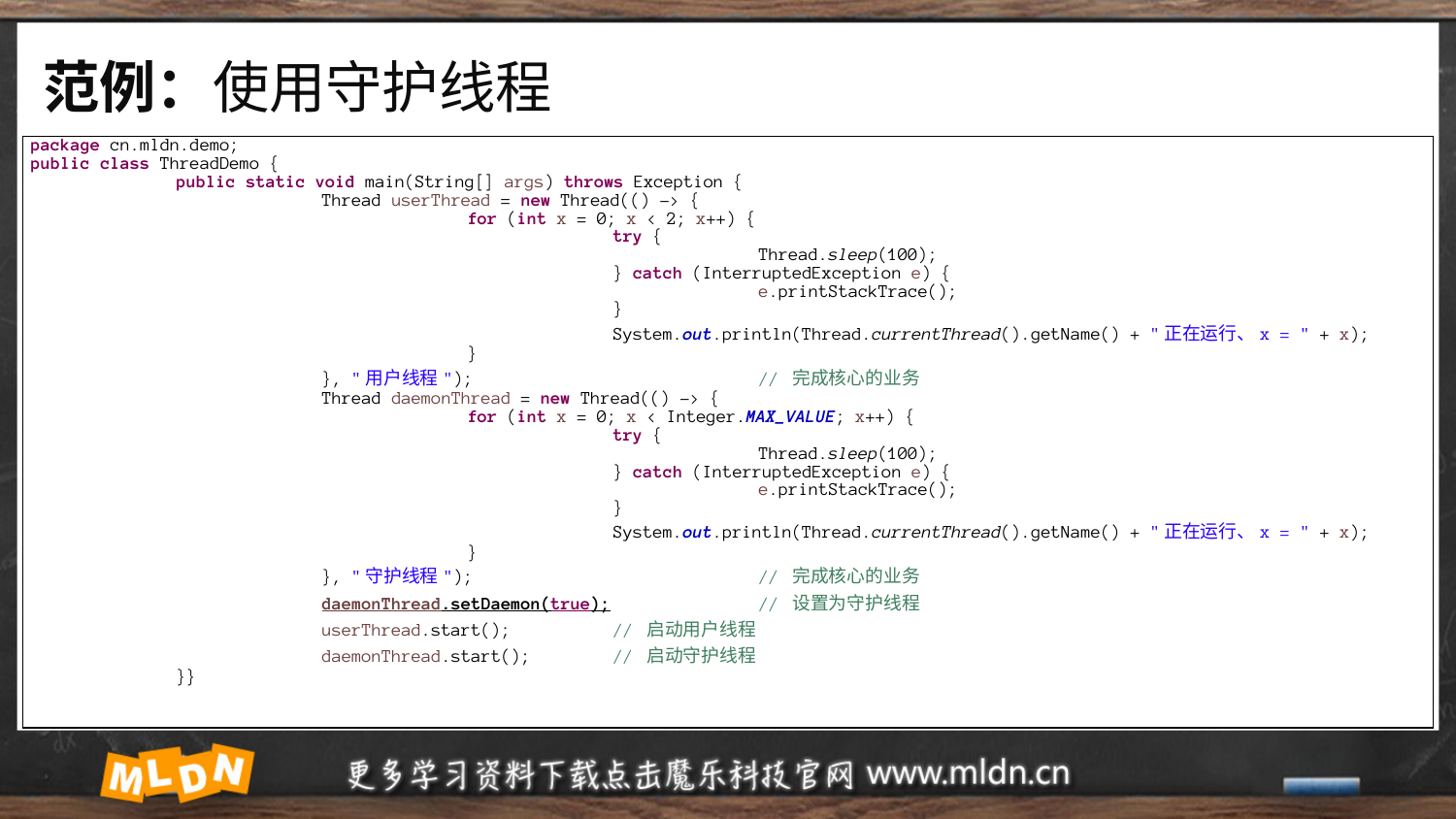

# 范例：使用守护线程
| package cn.mldn.demo; public class ThreadDemo { public static void main(String[] args) throws Exception { Thread userThread = new Thread(() -> { for (int x = 0; x < 2; x++) { try { Thread.sleep(100); } catch (InterruptedException e) { e.printStackTrace(); } System.out.println(Thread.currentThread().getName() + "正在运行、x = " + x); } }, "用户线程"); // 完成核心的业务 Thread daemonThread = new Thread(() -> { for (int x = 0; x < Integer.MAX\_VALUE; x++) { try { Thread.sleep(100); } catch (InterruptedException e) { e.printStackTrace(); } System.out.println(Thread.currentThread().getName() + "正在运行、x = " + x); } }, "守护线程"); // 完成核心的业务 daemonThread.setDaemon(true); // 设置为守护线程 userThread.start(); // 启动用户线程 daemonThread.start(); // 启动守护线程 }} |
| --- |